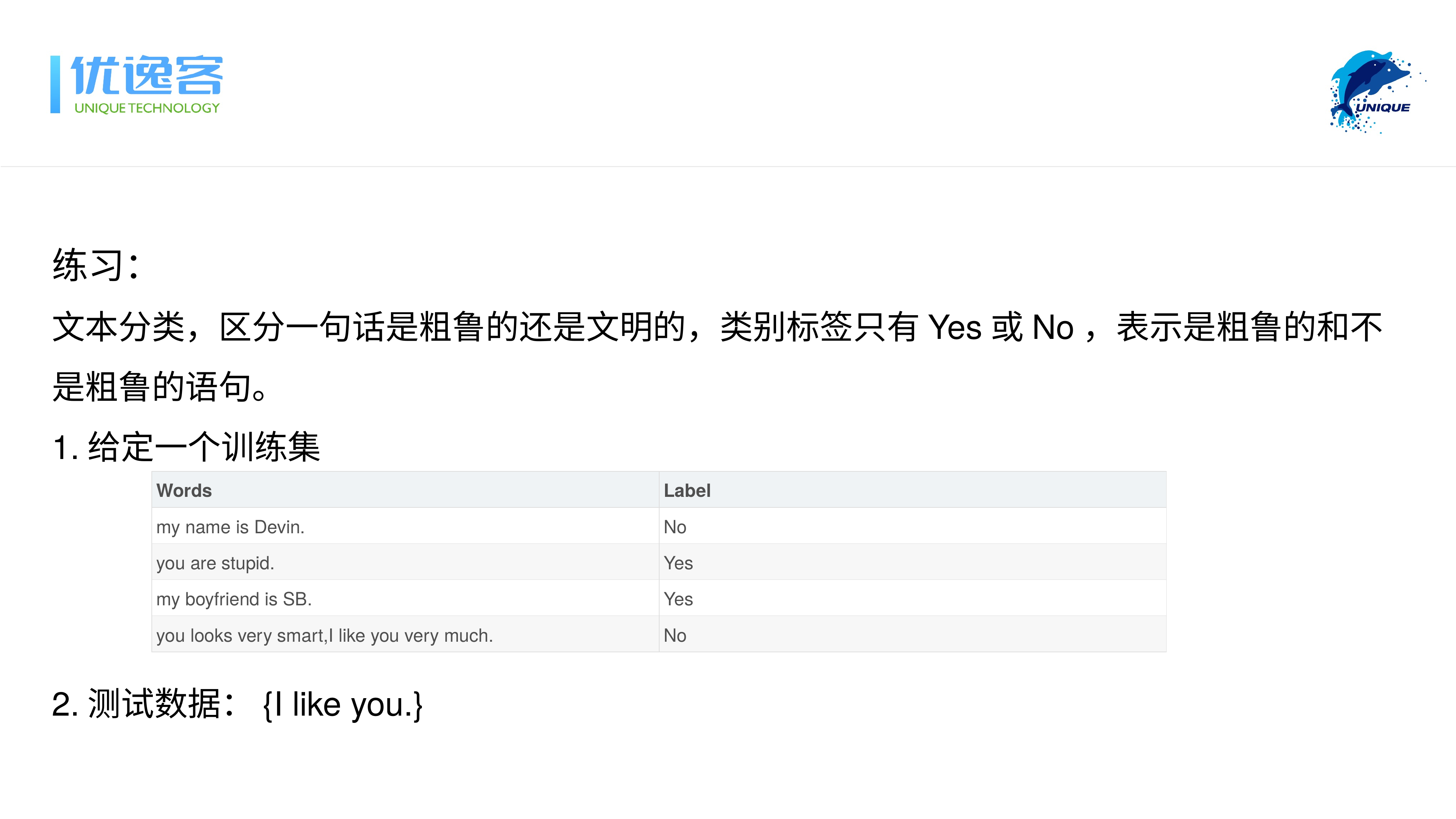

练习：
文本分类，区分一句话是粗鲁的还是文明的，类别标签只有Yes或No，表示是粗鲁的和不是粗鲁的语句。
1.给定一个训练集

2.测试数据：{I like you.}

| Words | Label |
| --- | --- |
| my name is Devin. | No |
| you are stupid. | Yes |
| my boyfriend is SB. | Yes |
| you looks very smart,I like you very much. | No |